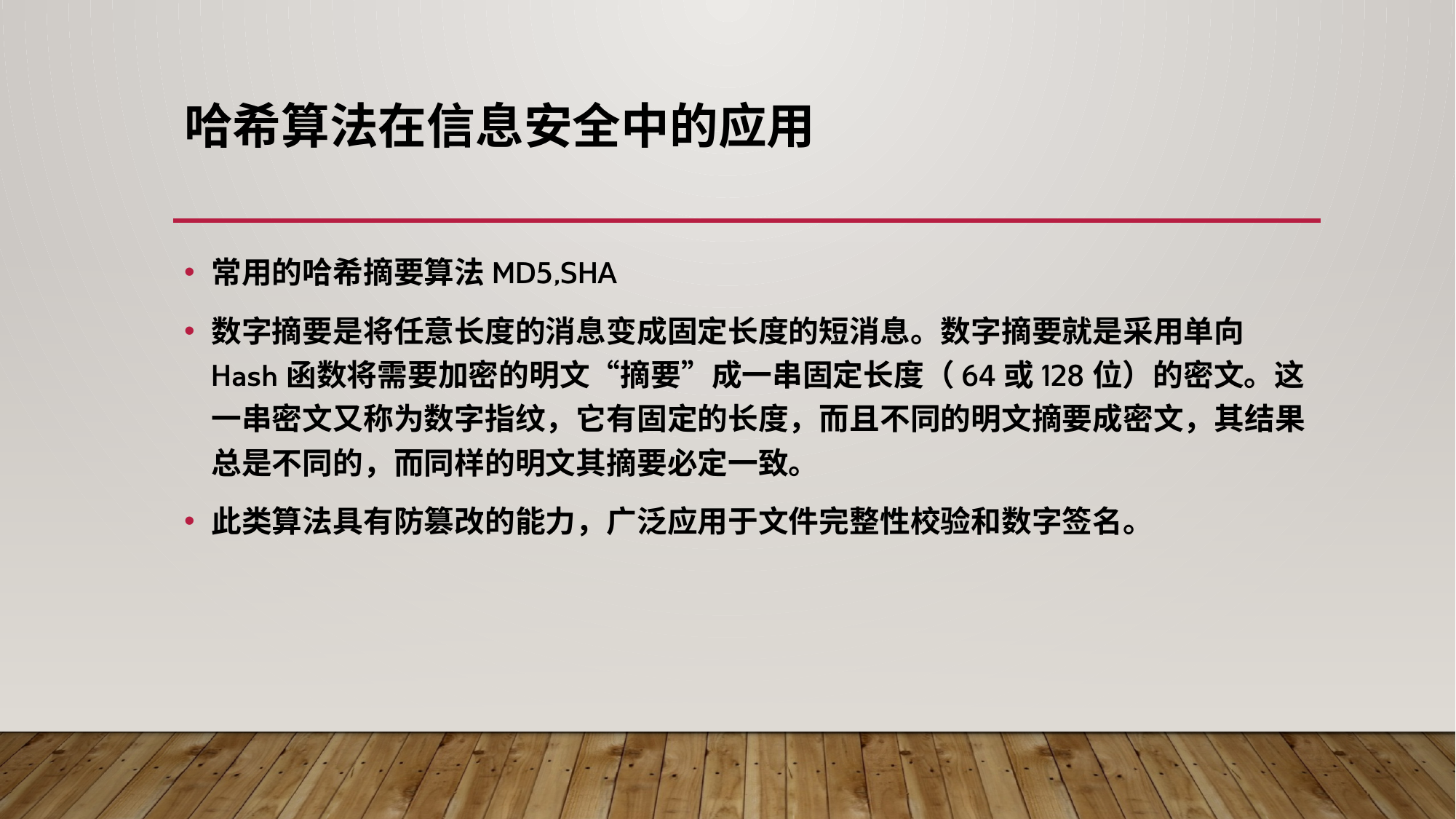

# 哈希算法在信息安全中的应用
常用的哈希摘要算法MD5,SHA
数字摘要是将任意长度的消息变成固定长度的短消息。数字摘要就是采用单向Hash函数将需要加密的明文“摘要”成一串固定长度（64或128位）的密文。这一串密文又称为数字指纹，它有固定的长度，而且不同的明文摘要成密文，其结果总是不同的，而同样的明文其摘要必定一致。
此类算法具有防篡改的能力，广泛应用于文件完整性校验和数字签名。